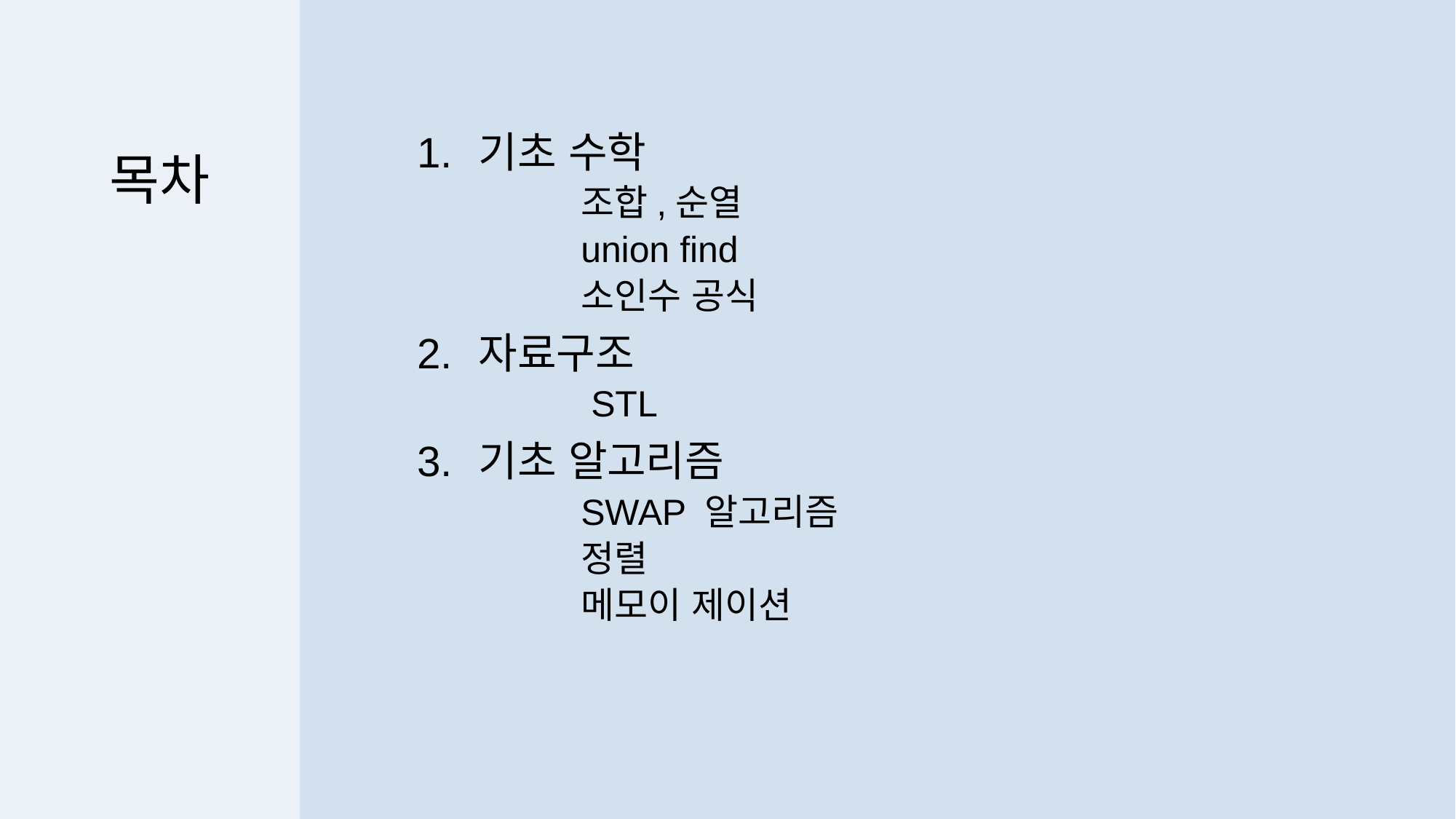

기초 수학
	조합,순열
	union find
	소인수 공식
자료구조
	 STL
기초 알고리즘
	SWAP 알고리즘
	정렬
	메모이 제이션